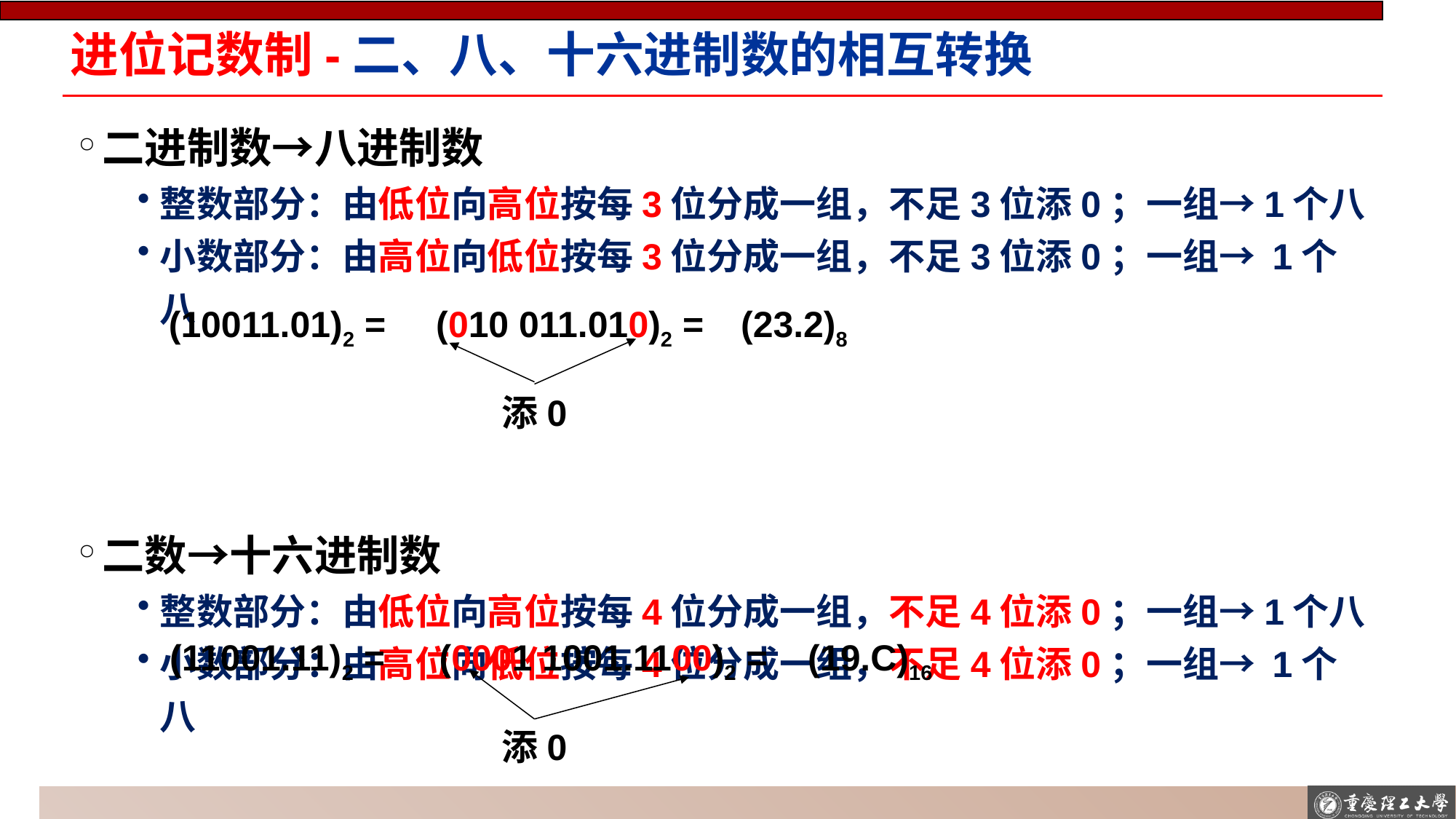

# 进位记数制-二、八、十六进制数的相互转换
二进制数→八进制数
整数部分：由低位向高位按每3位分成一组，不足3位添0；一组→1个八
小数部分：由高位向低位按每3位分成一组，不足3位添0；一组→ 1个八

二数→十六进制数
整数部分：由低位向高位按每4位分成一组，不足4位添0；一组→1个八
小数部分：由高位向低位按每4位分成一组，不足4位添0；一组→ 1个八

(10011.01)2 =
(010 011.010)2 =
(23.2)8
添0
(11001.11)2 =
(0001 1001.1100)2 =
(19.C)16
添0